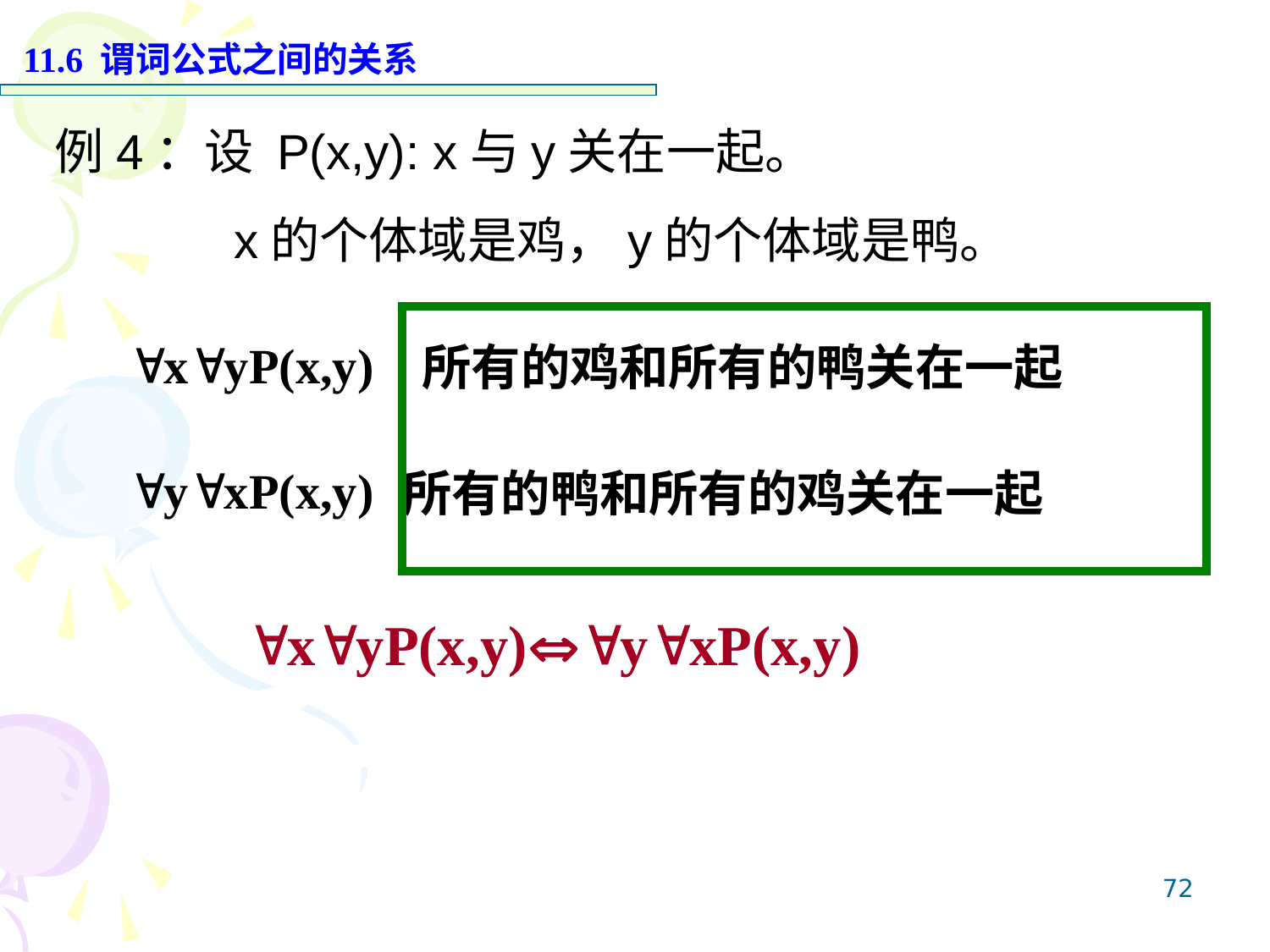

11.6 谓词公式之间的关系

例4：设 P(x,y): x与y关在一起。
             x的个体域是鸡，y的个体域是鸭。

∀x∀yP(x,y)
 所有的鸡和所有的鸭关在一起
∀y∀xP(x,y)
所有的鸭和所有的鸡关在一起
 ∀x∀yP(x,y)⇔∀y∀xP(x,y)
72